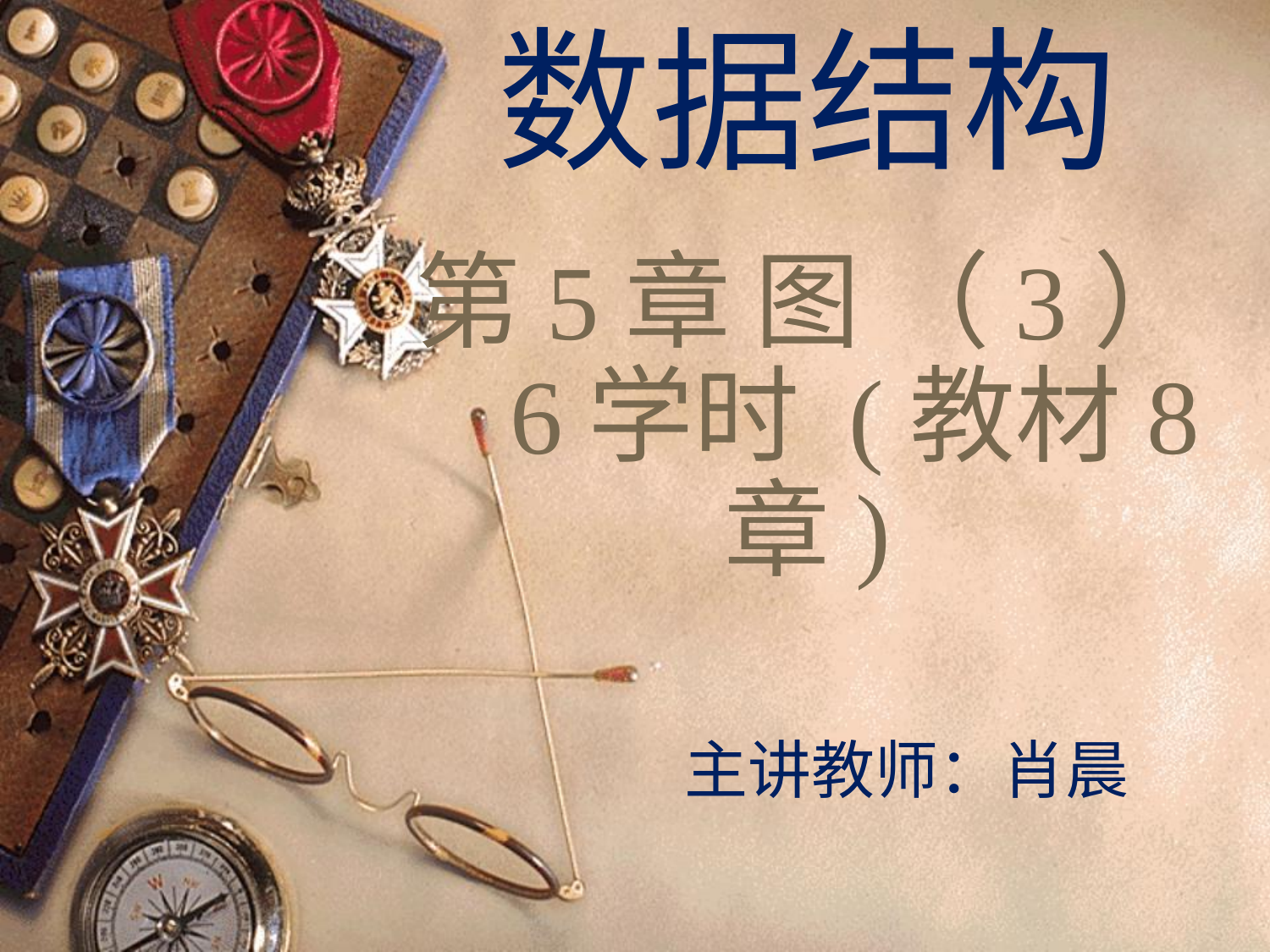

# 数据结构 第5章 图 （3） 6学时 (教材8章)

主讲教师：肖晨